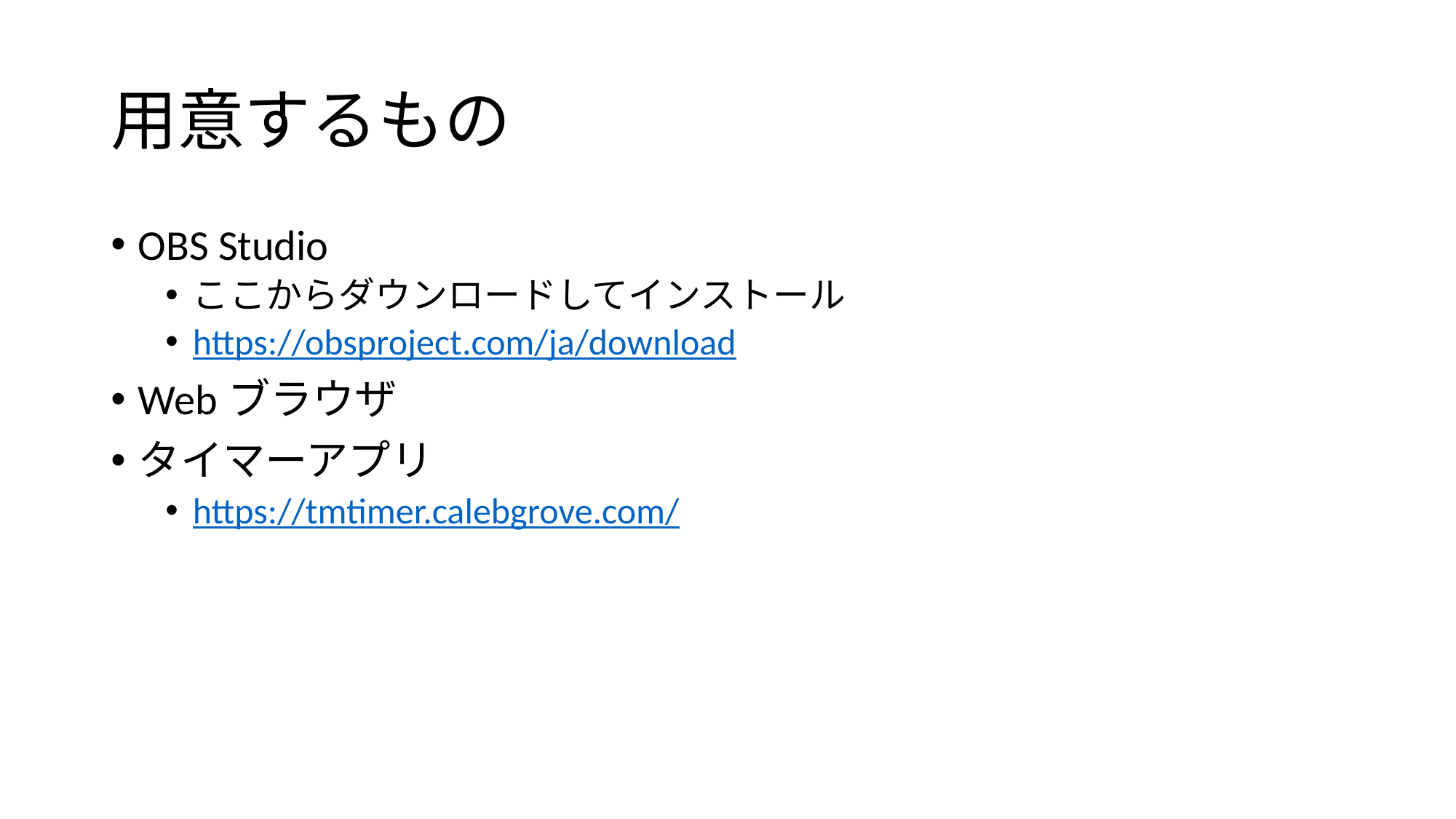

# 用意するもの
OBS Studio
ここからダウンロードしてインストール
https://obsproject.com/ja/download
Webブラウザ
タイマーアプリ
https://tmtimer.calebgrove.com/